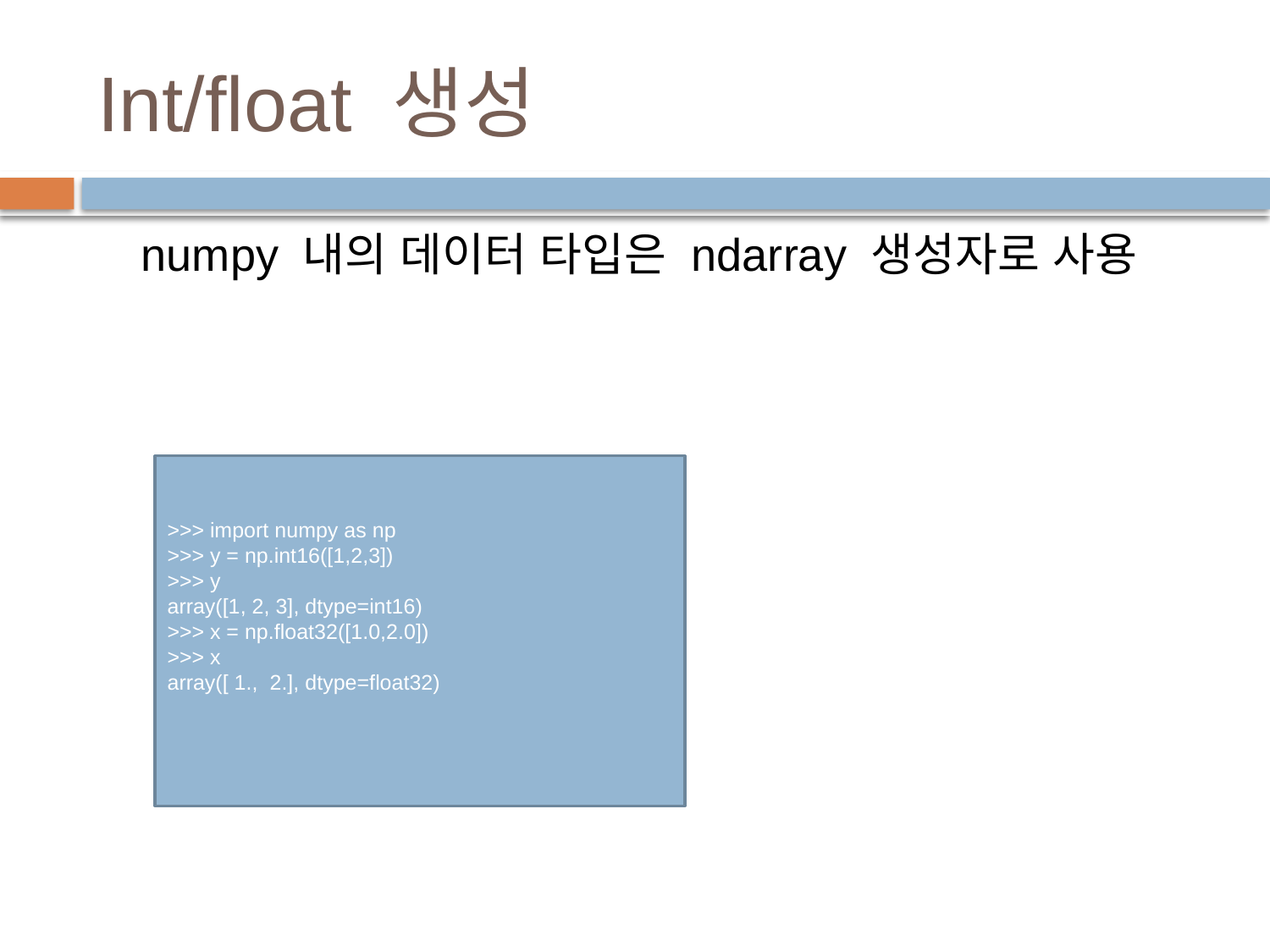

# Int/float 생성
numpy 내의 데이터 타입은 ndarray 생성자로 사용
>>> import numpy as np
>>> y = np.int16([1,2,3])
>>> y
array([1, 2, 3], dtype=int16)
>>> x = np.float32([1.0,2.0])
>>> x
array([ 1.,  2.], dtype=float32)